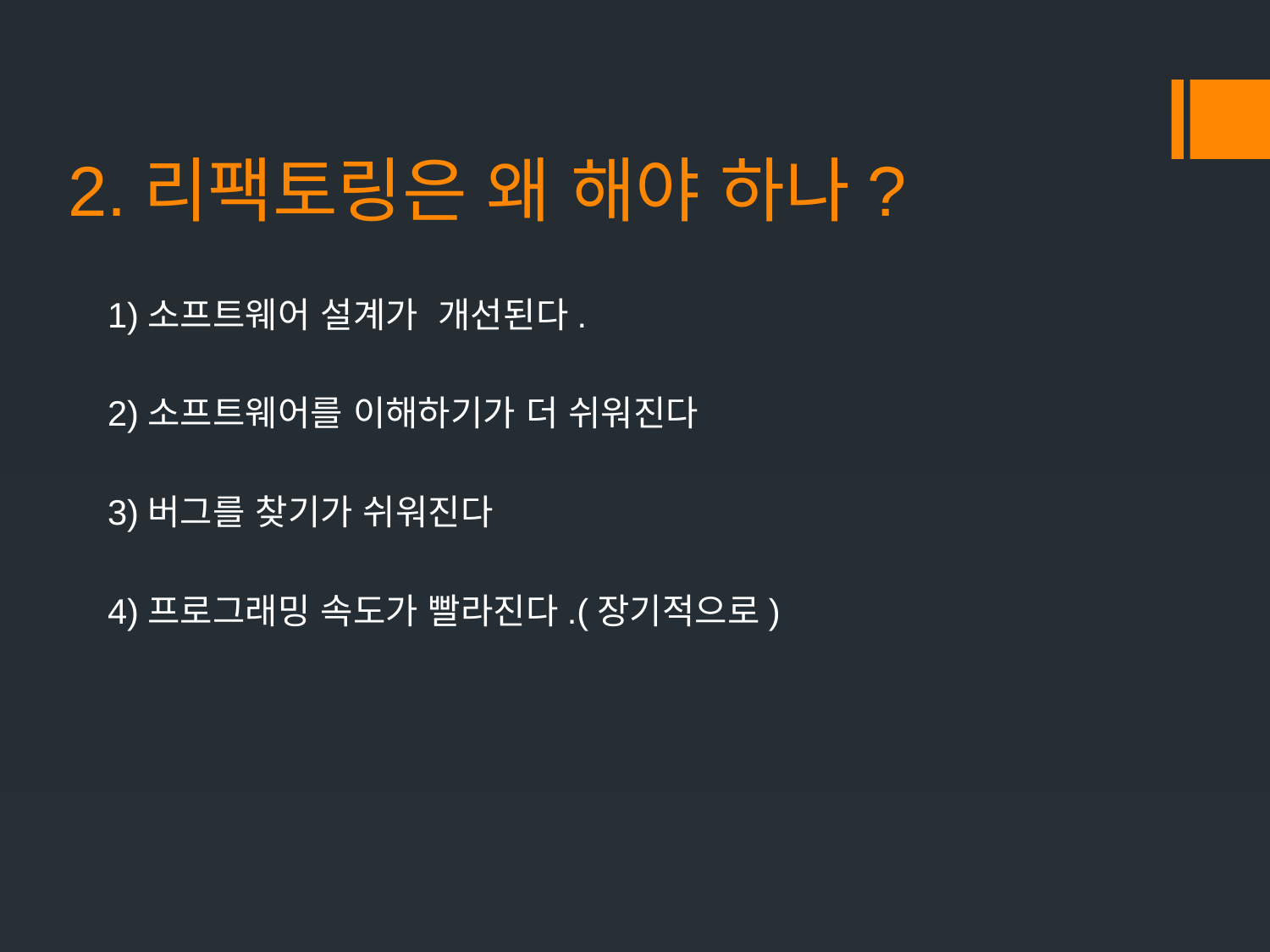

# 2.리팩토링은 왜 해야 하나?
1)소프트웨어 설계가  개선된다.

2)소프트웨어를 이해하기가 더 쉬워진다

3)버그를 찾기가 쉬워진다

4)프로그래밍 속도가 빨라진다.(장기적으로)